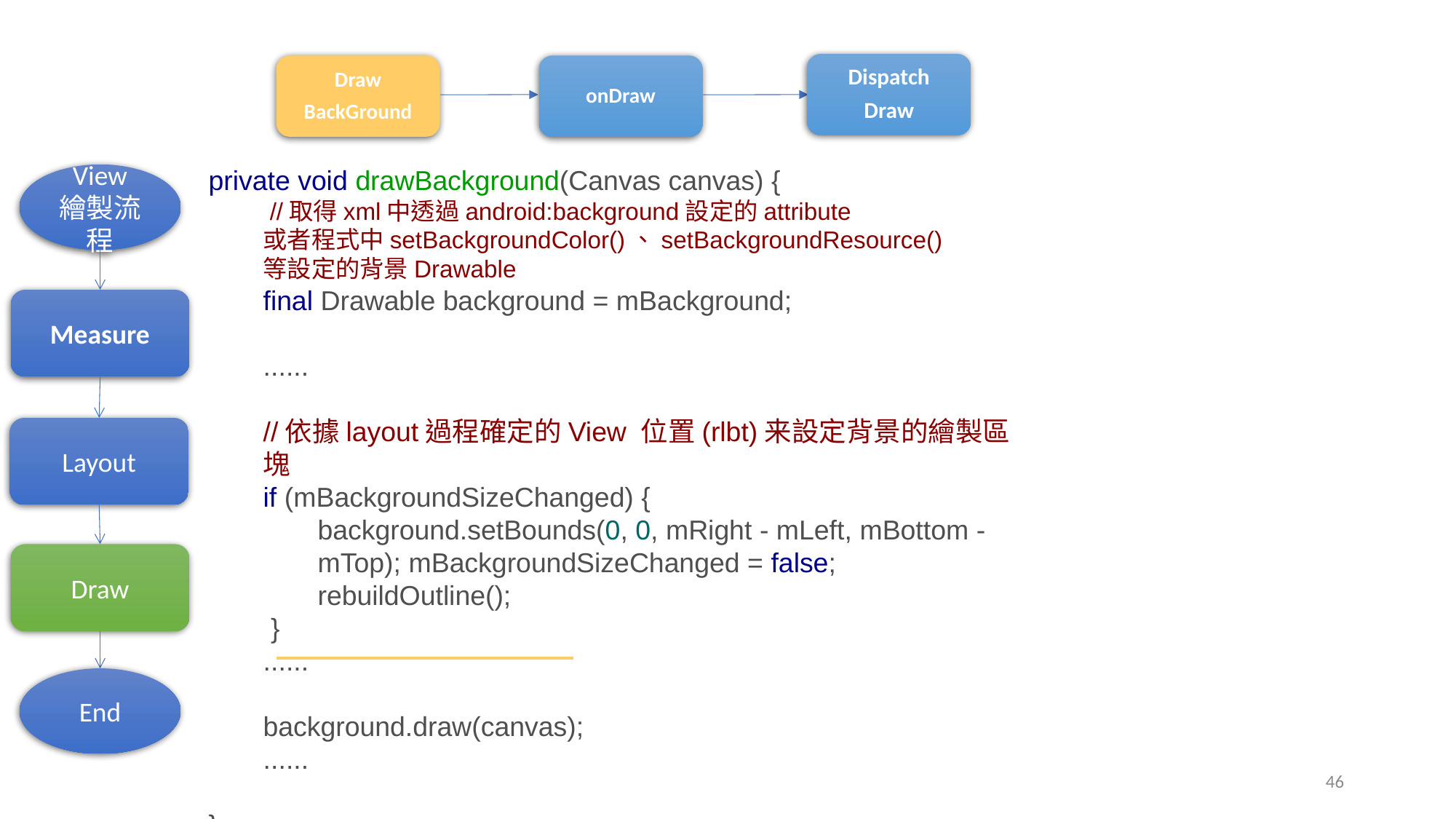

Dispatch
Draw
onDraw
Draw
BackGround
private void drawBackground(Canvas canvas) {
 //取得xml中透過android:background設定的attribute
或者程式中setBackgroundColor()、setBackgroundResource()
等設定的背景Drawable
final Drawable background = mBackground;

......

//依據layout過程確定的View 位置(rlbt)来設定背景的繪製區塊
if (mBackgroundSizeChanged) {
background.setBounds(0, 0, mRight - mLeft, mBottom - mTop); mBackgroundSizeChanged = false;
rebuildOutline();
 }
......

background.draw(canvas);
......

}

View
繪製流程
Measure
Layout
Draw
End
46